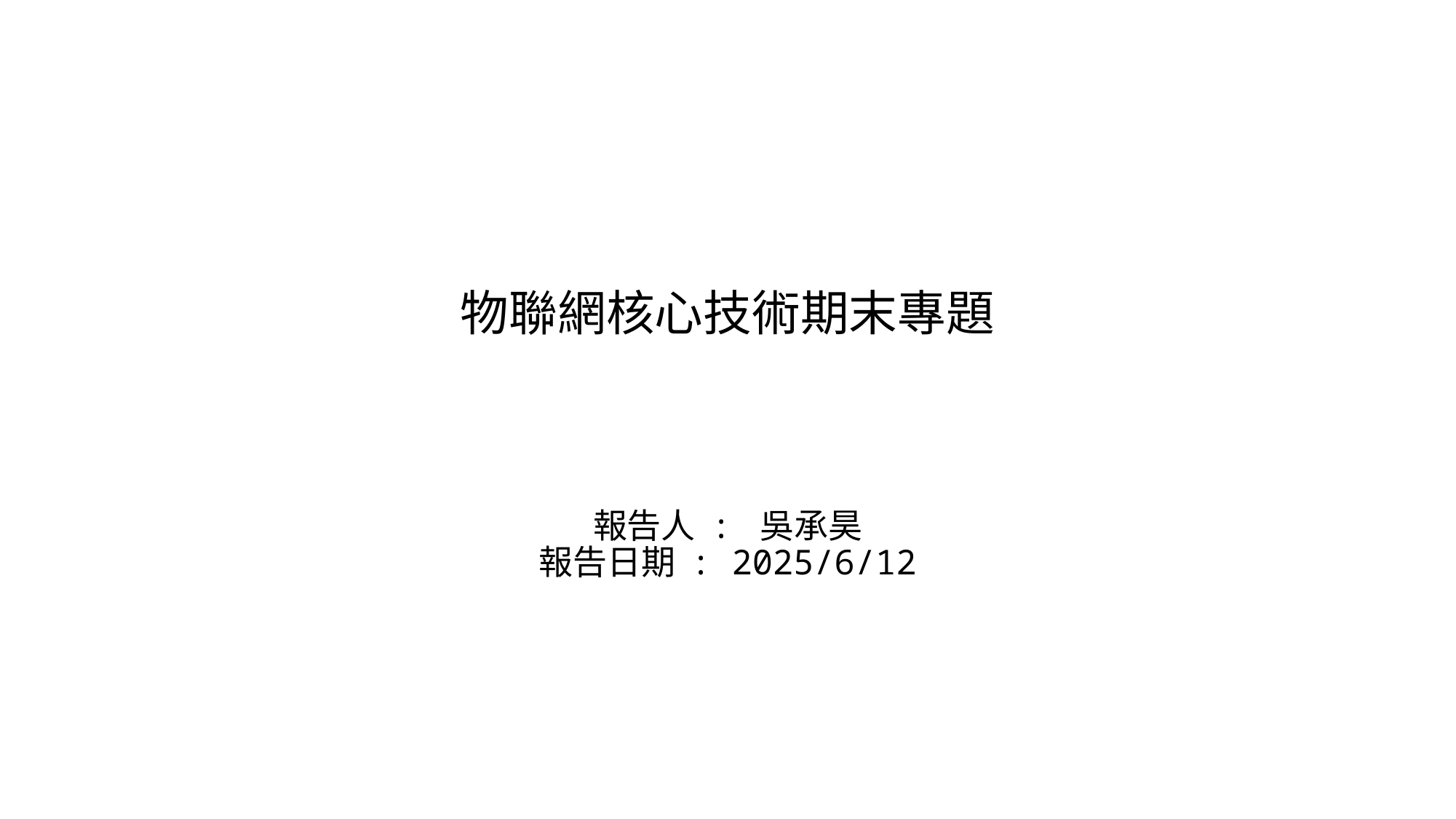

物聯網核心技術期末專題
報告人 : 吳承昊
報告日期 : 2025/6/12